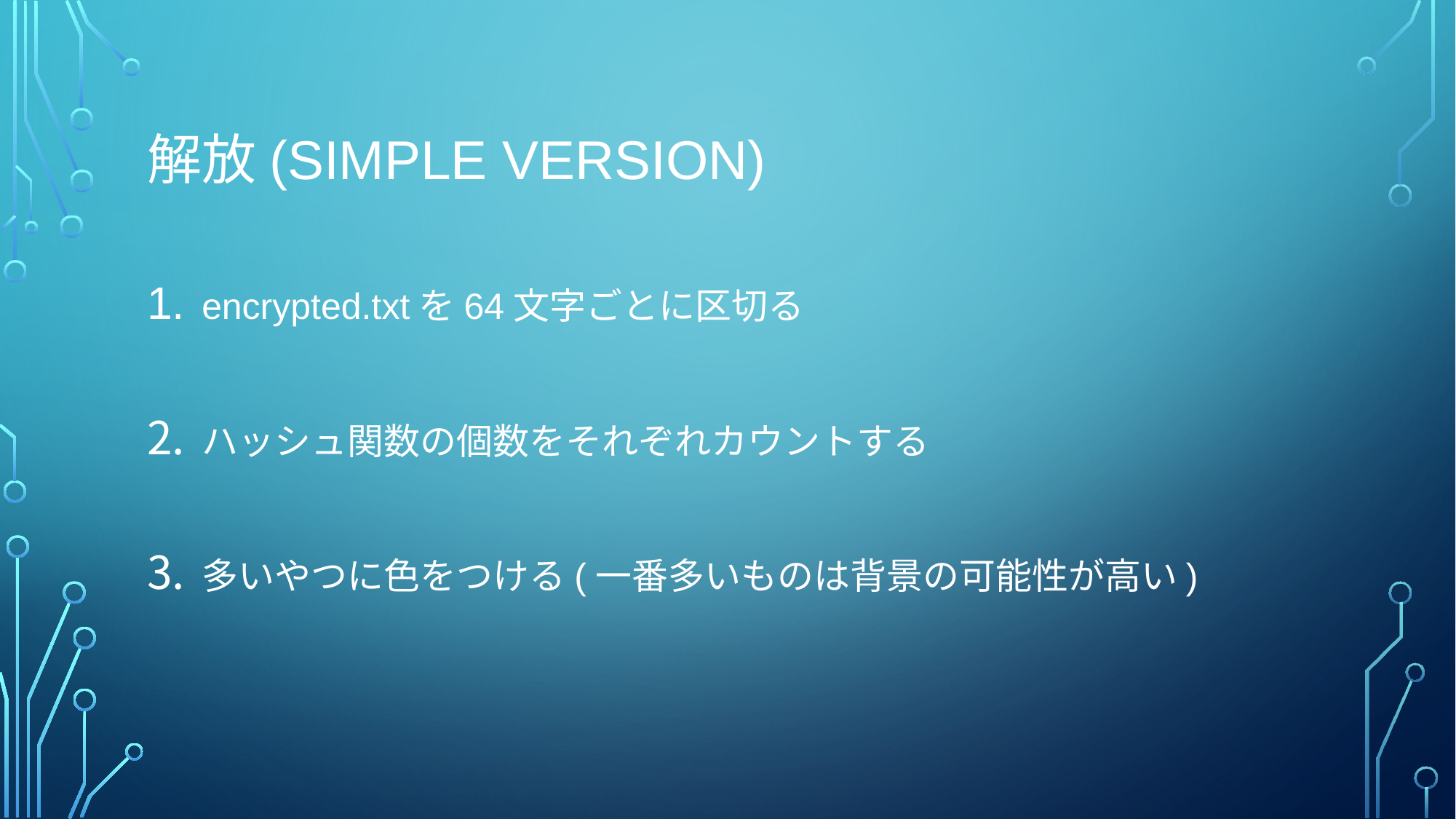

# 解放(simple version)
encrypted.txtを64文字ごとに区切る

ハッシュ関数の個数をそれぞれカウントする

多いやつに色をつける(一番多いものは背景の可能性が高い)